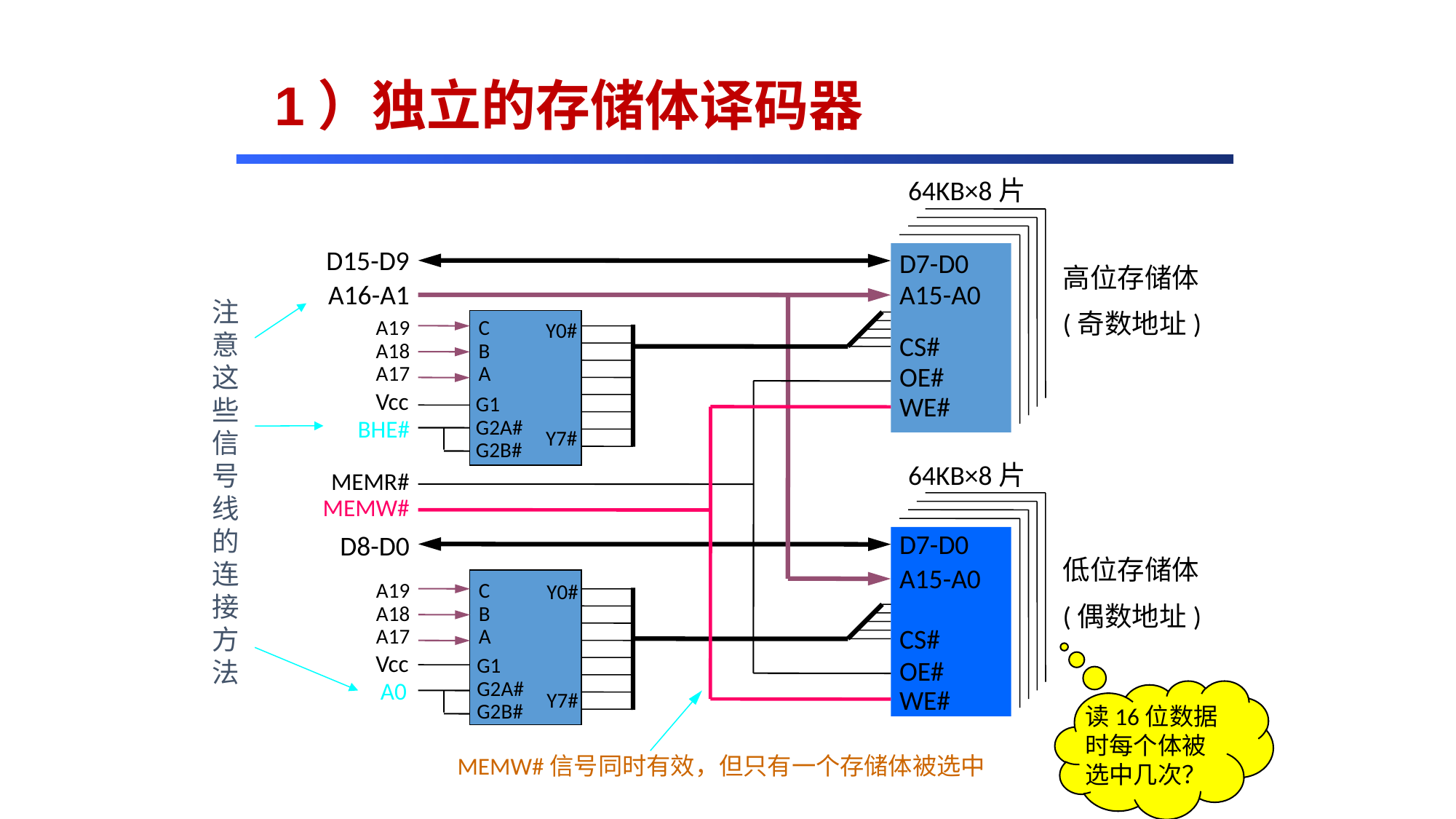

# 1）独立的存储体译码器

64KB×8片

D15-D9

D7-D0

高位存储体
(奇数地址)
A16-A1
A15-A0
注意这些信号线的连接方法

Y0#

Y7#
A19
A18
A17
C
B
A

CS#

OE#
WE#

Vcc
G1
G2A#
G2B#

BHE#

64KB×8片
MEMR#
MEMW#

D7-D0

D8-D0

低位存储体
(偶数地址)
A15-A0

Y0#

Y7#

A19
A18
A17
C
B
A

CS#

Vcc
G1
G2A#
G2B#
OE#
WE#

A0
读16位数据时每个体被选中几次？

MEMW#信号同时有效，但只有一个存储体被选中